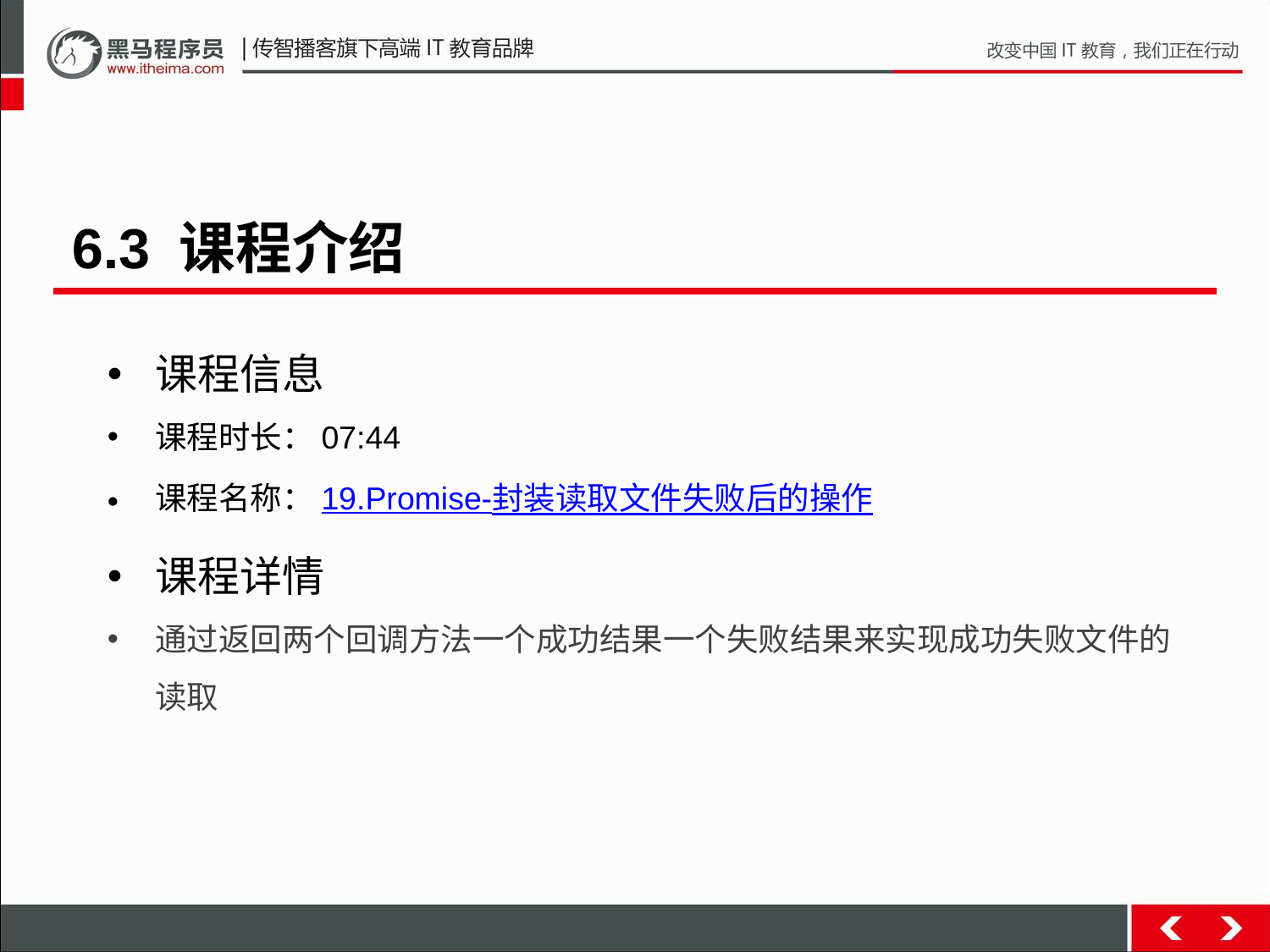

6.3 课程介绍
课程信息
课程时长：07:44
课程名称：19.Promise-封装读取文件失败后的操作
课程详情
通过返回两个回调方法一个成功结果一个失败结果来实现成功失败文件的读取